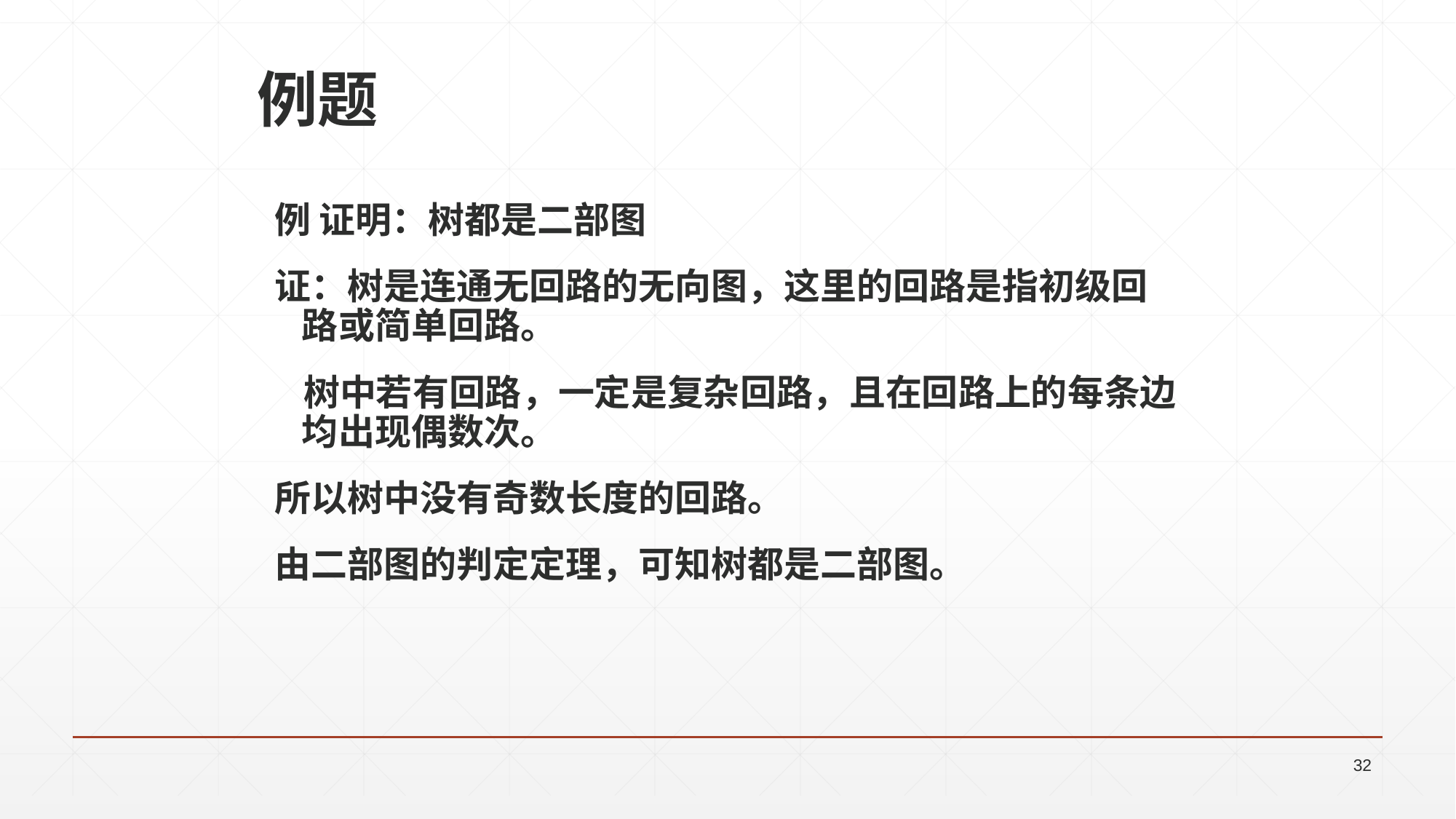

# 例题
例 证明：树都是二部图
证：树是连通无回路的无向图，这里的回路是指初级回路或简单回路。
树中若有回路，一定是复杂回路，且在回路上的每条边均出现偶数次。
所以树中没有奇数长度的回路。
由二部图的判定定理，可知树都是二部图。
32